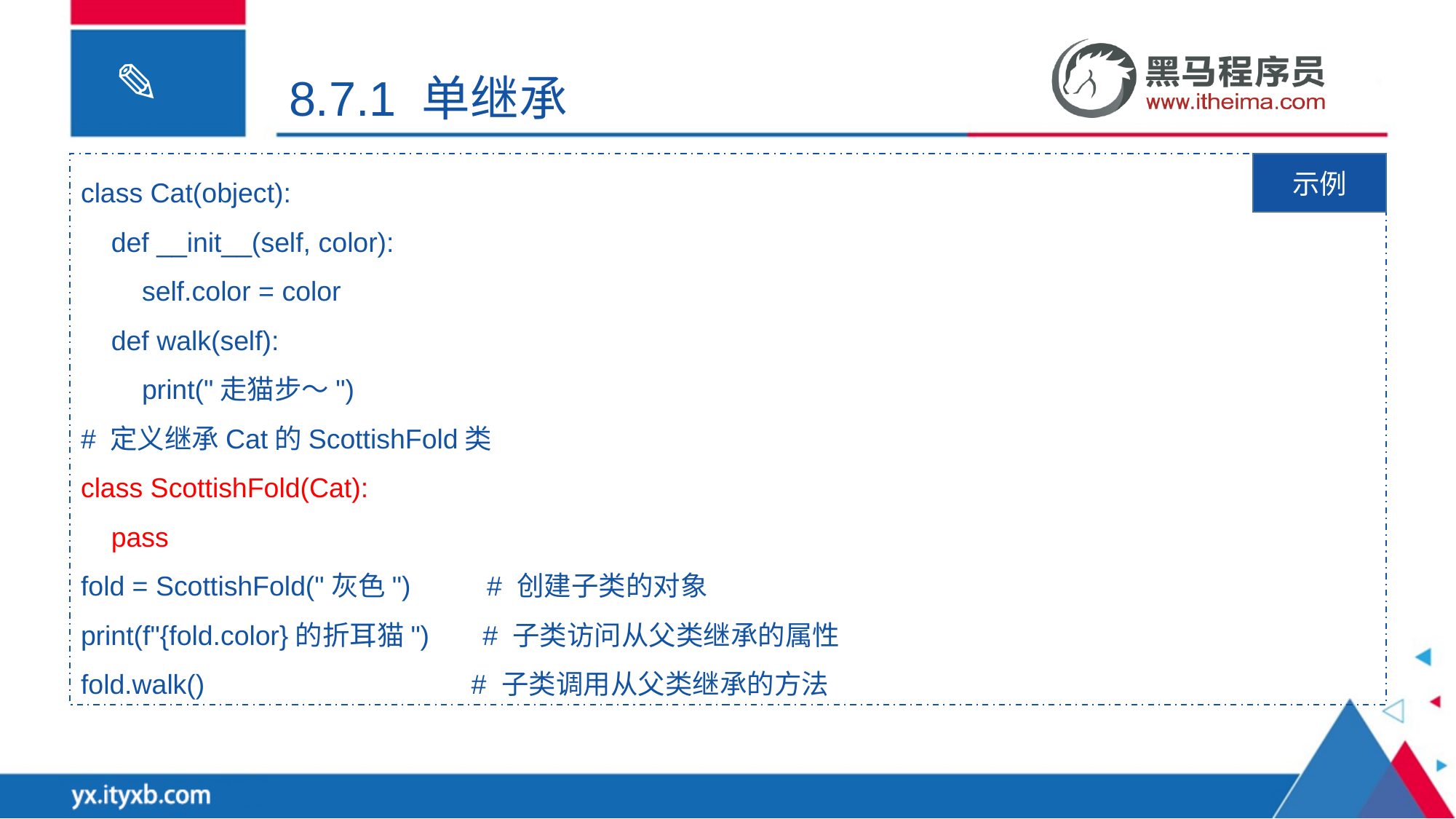

8.7.1 单继承
class Cat(object):
    def __init__(self, color):
        self.color = color
    def walk(self):
        print("走猫步～")
# 定义继承Cat的ScottishFold类
class ScottishFold(Cat):
    pass
fold = ScottishFold("灰色")          # 创建子类的对象
print(f"{fold.color}的折耳猫")       # 子类访问从父类继承的属性
fold.walk()                                   # 子类调用从父类继承的方法
示例